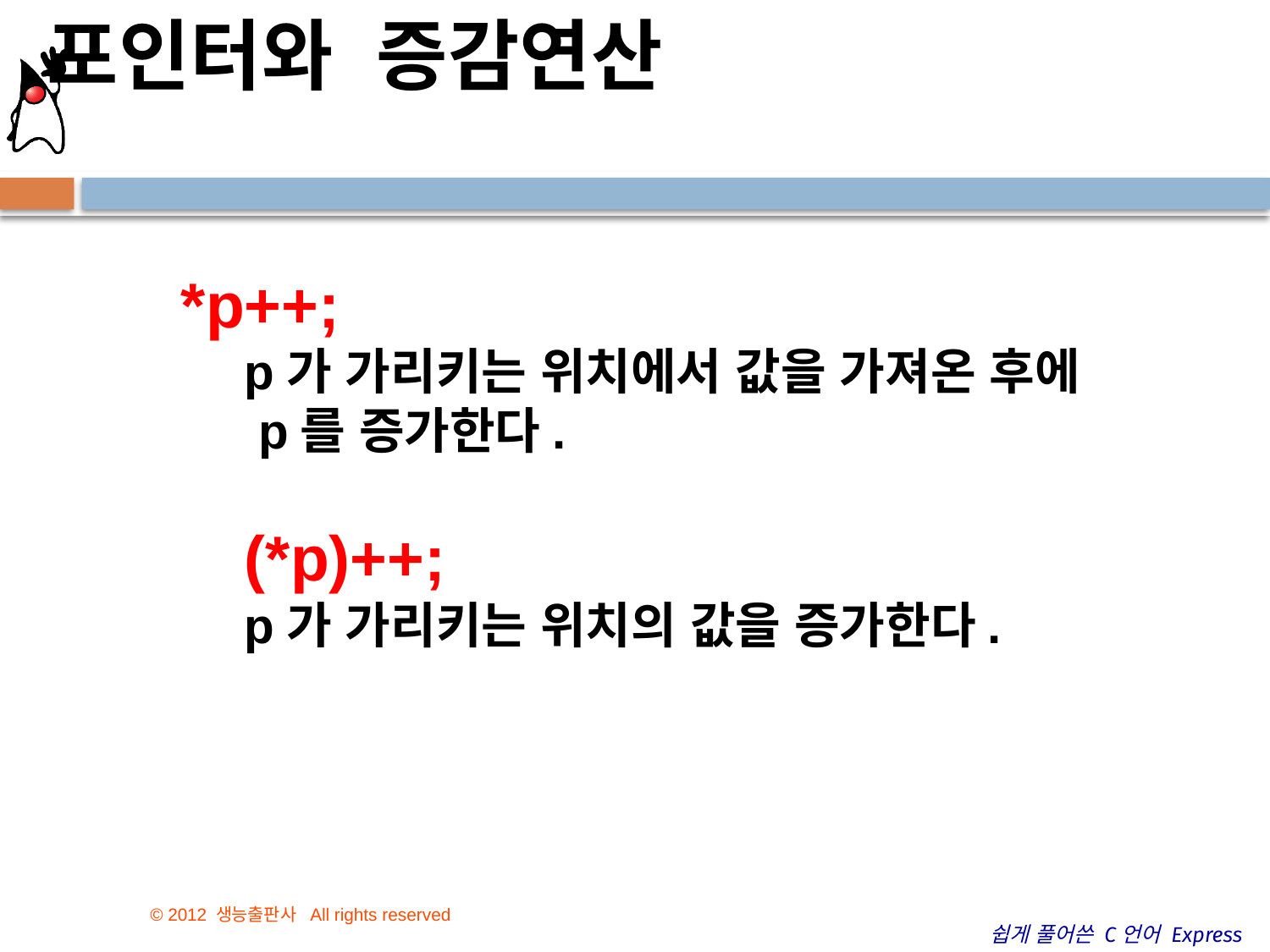

포인터와  증감연산
*p++;
p가 가리키는 위치에서 값을 가져온 후에
 p를 증가한다.

(*p)++;
p가 가리키는 위치의 값을 증가한다.